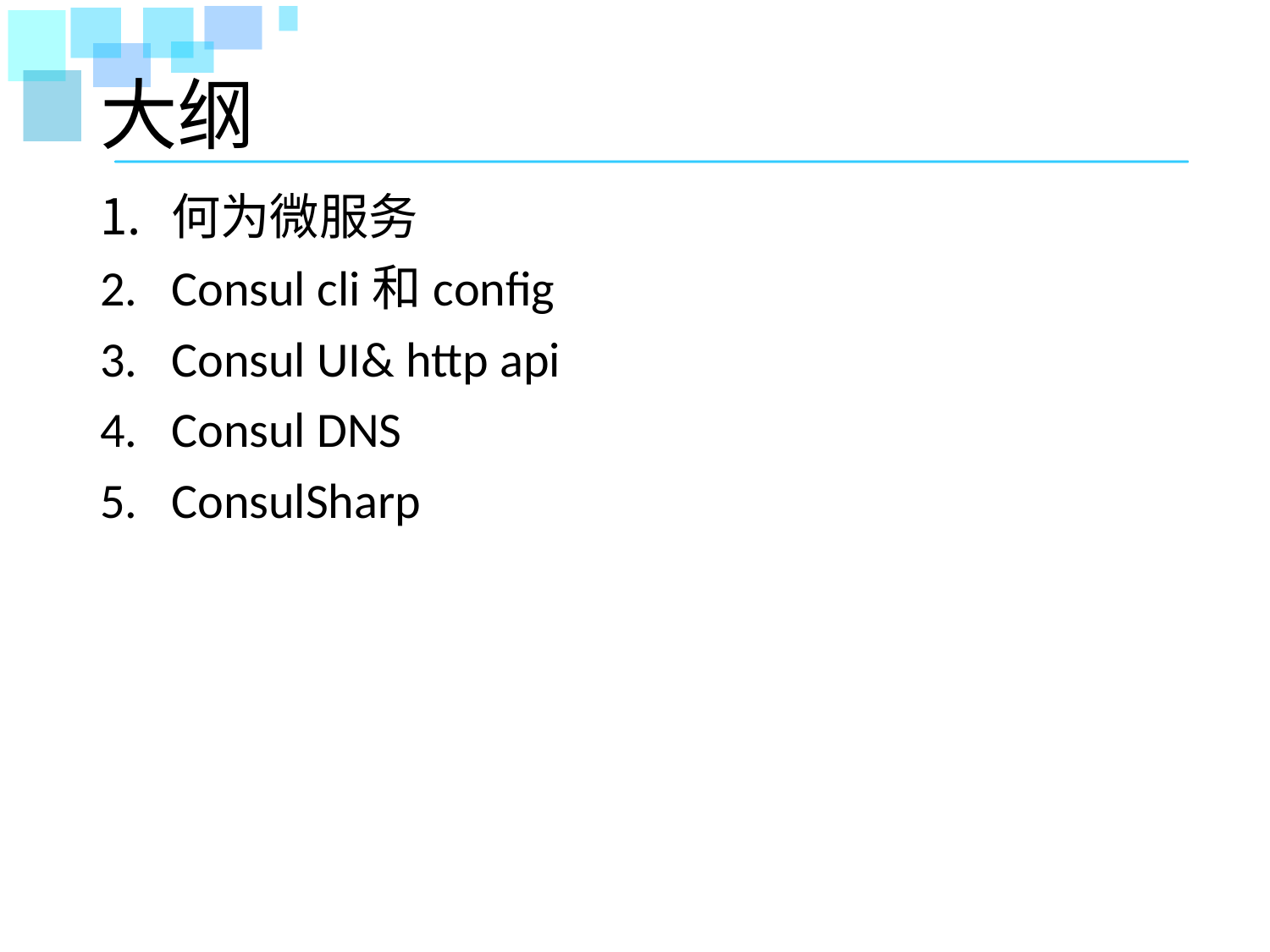

# 大纲
何为微服务
Consul cli和config
Consul UI& http api
Consul DNS
ConsulSharp